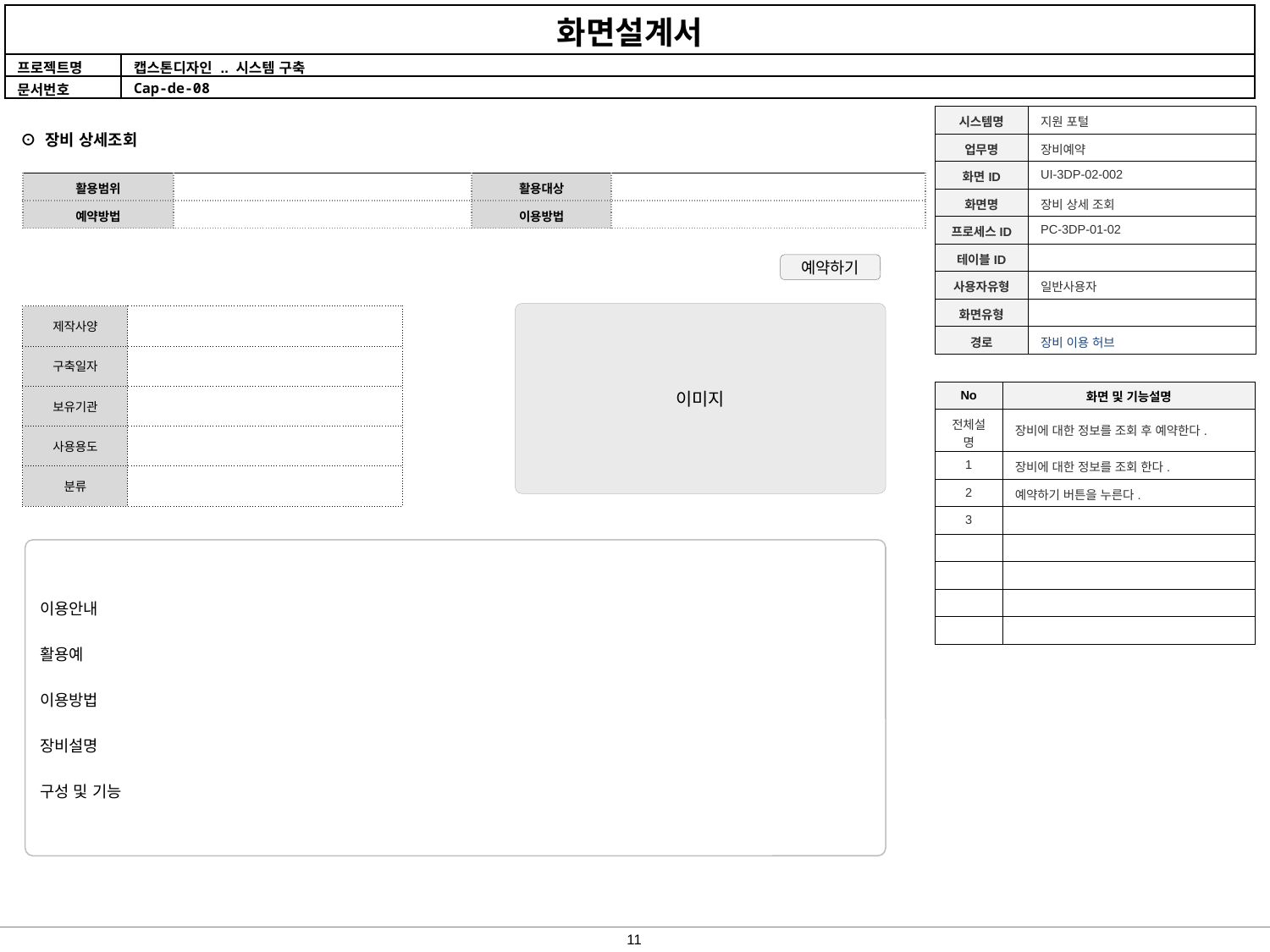

| 시스템명 | 지원 포털 |
| --- | --- |
| 업무명 | 장비예약 |
| 화면ID | UI-3DP-02-002 |
| 화면명 | 장비 상세 조회 |
| 프로세스ID | PC-3DP-01-02 |
| 테이블ID |  |
| 사용자유형 | 일반사용자 |
| 화면유형 |  |
| 경로 | 장비 이용 허브 |
⊙ 장비 상세조회
| 활용범위 |  | 활용대상 |  |
| --- | --- | --- | --- |
| 예약방법 |  | 이용방법 |  |
예약하기
이미지
| 제작사양 |  |
| --- | --- |
| 구축일자 |  |
| 보유기관 |  |
| 사용용도 |  |
| 분류 |  |
| No | 화면 및 기능설명 |
| --- | --- |
| 전체설명 | 장비에 대한 정보를 조회 후 예약한다. |
| 1 | 장비에 대한 정보를 조회 한다. |
| 2 | 예약하기 버튼을 누른다. |
| 3 |  |
|  |  |
|  |  |
|  |  |
|  |  |
이용안내

활용예

이용방법

장비설명

구성 및 기능